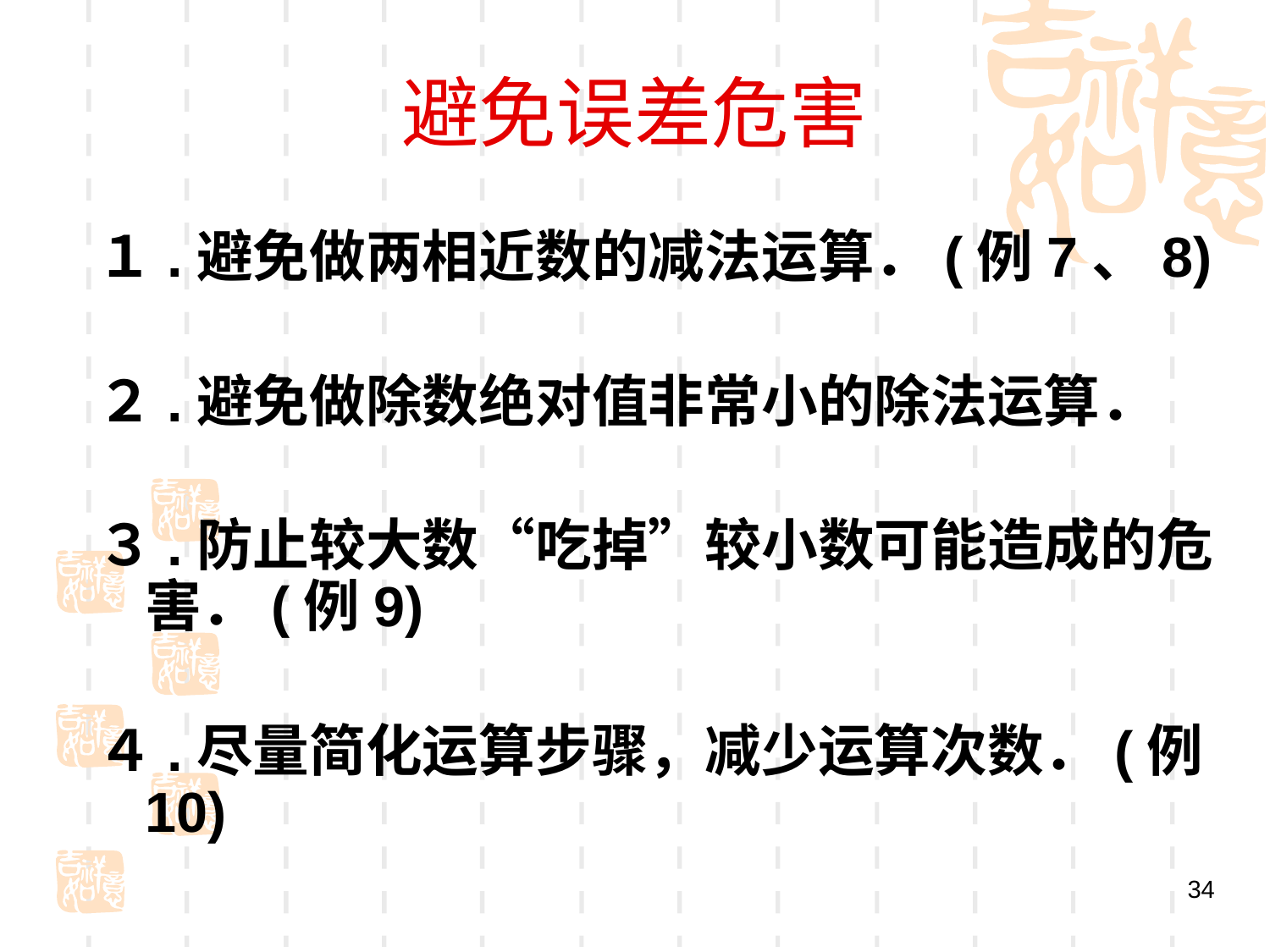

# 避免误差危害
１.避免做两相近数的减法运算．(例7、8)

２.避免做除数绝对值非常小的除法运算．

３.防止较大数“吃掉”较小数可能造成的危害．(例9)

４.尽量简化运算步骤，减少运算次数．(例10)

34